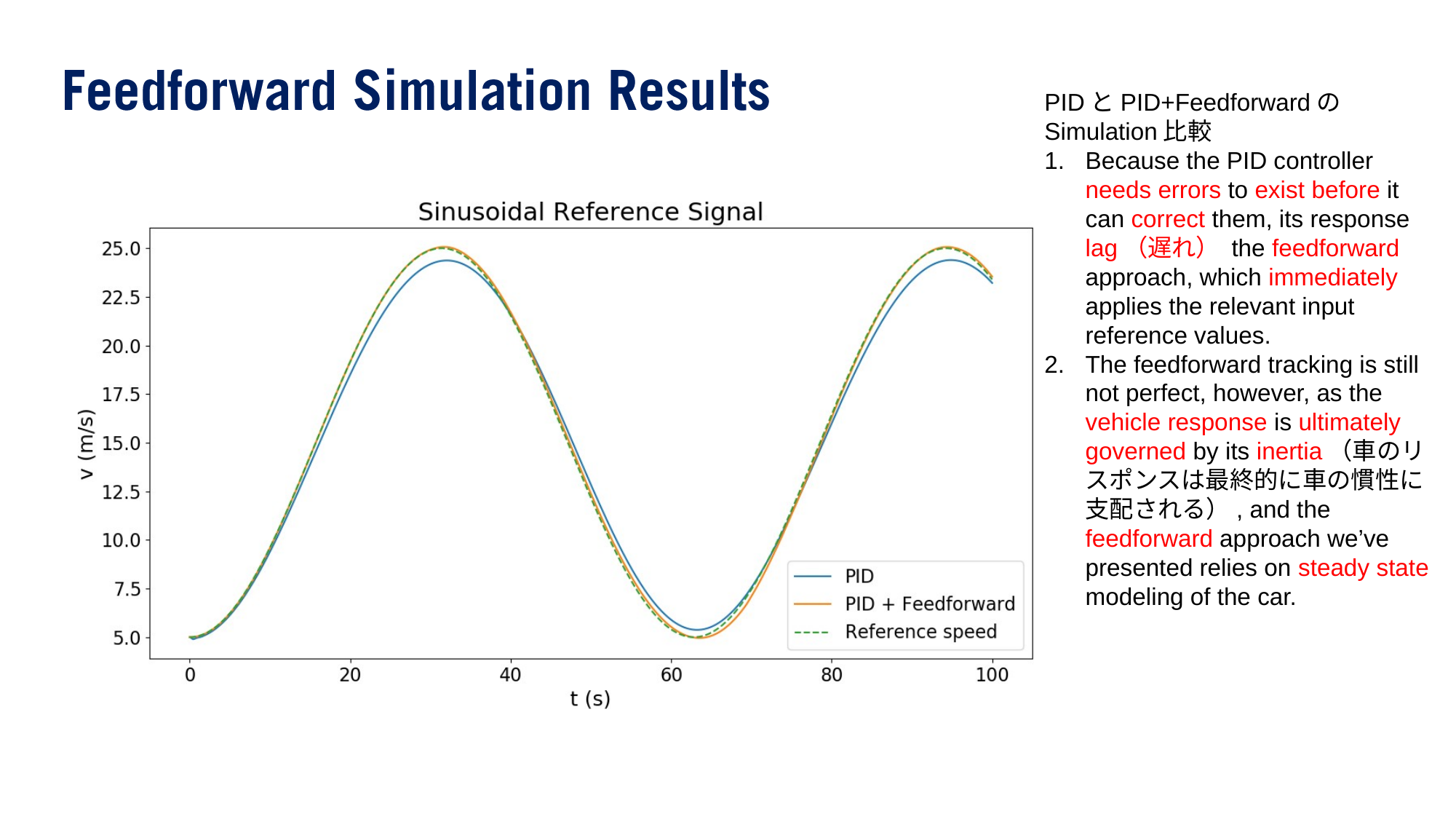

PIDとPID+FeedforwardのSimulation⽐較
Because the PID controller needs errors to exist before it can correct them, its response lag（遅れ） the feedforward approach, which immediately applies the relevant input reference values.
The feedforward tracking is still not perfect, however, as the vehicle response is ultimately governed by its inertia（車のリスポンスは最終的に車の慣性に支配される）, and the feedforward approach we’ve presented relies on steady state modeling of the car.